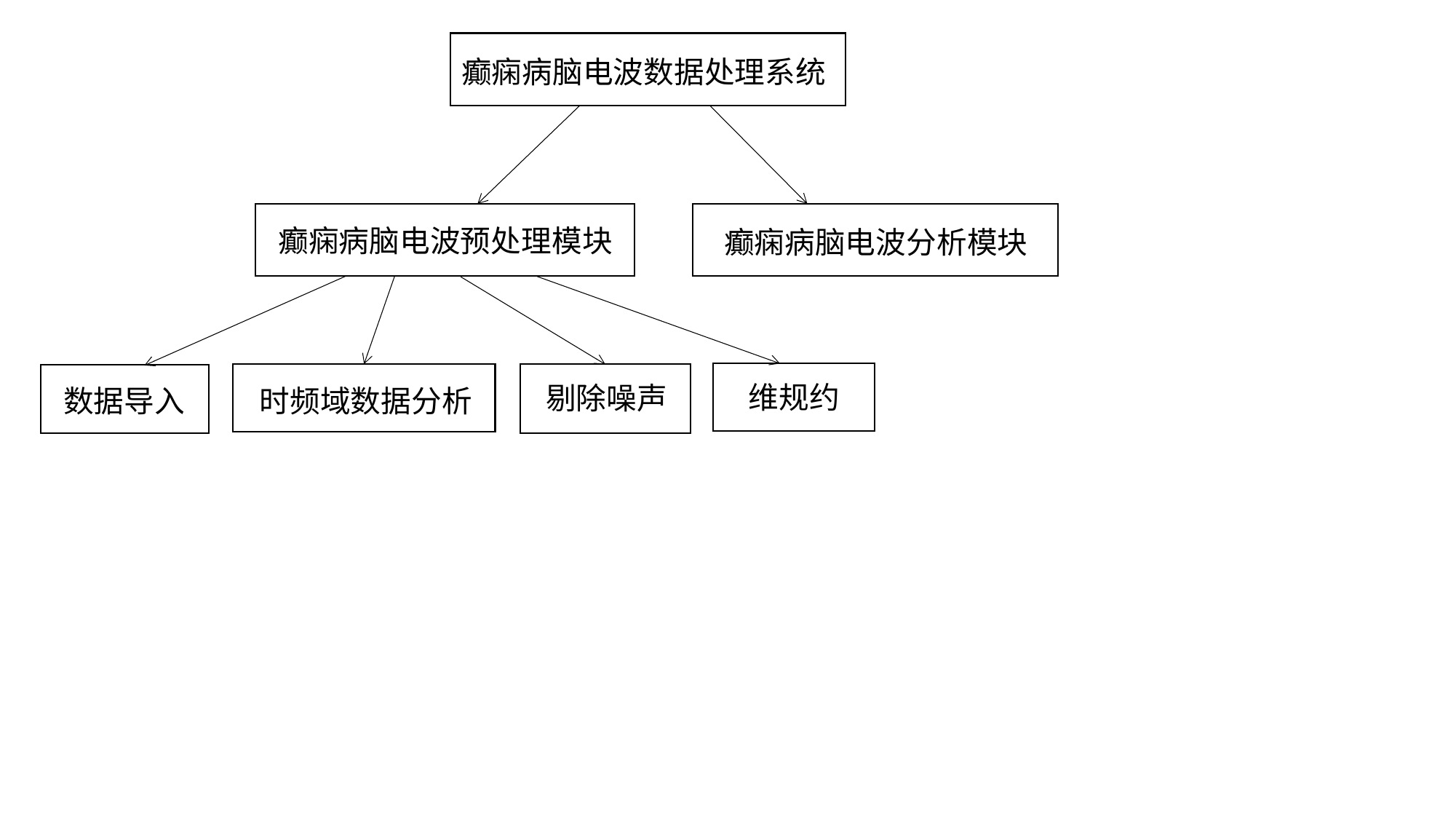

癫痫病脑电波数据处理系统

癫痫病脑电波预处理模块
癫痫病脑电波分析模块

维规约
剔除噪声
数据导入
时频域数据分析